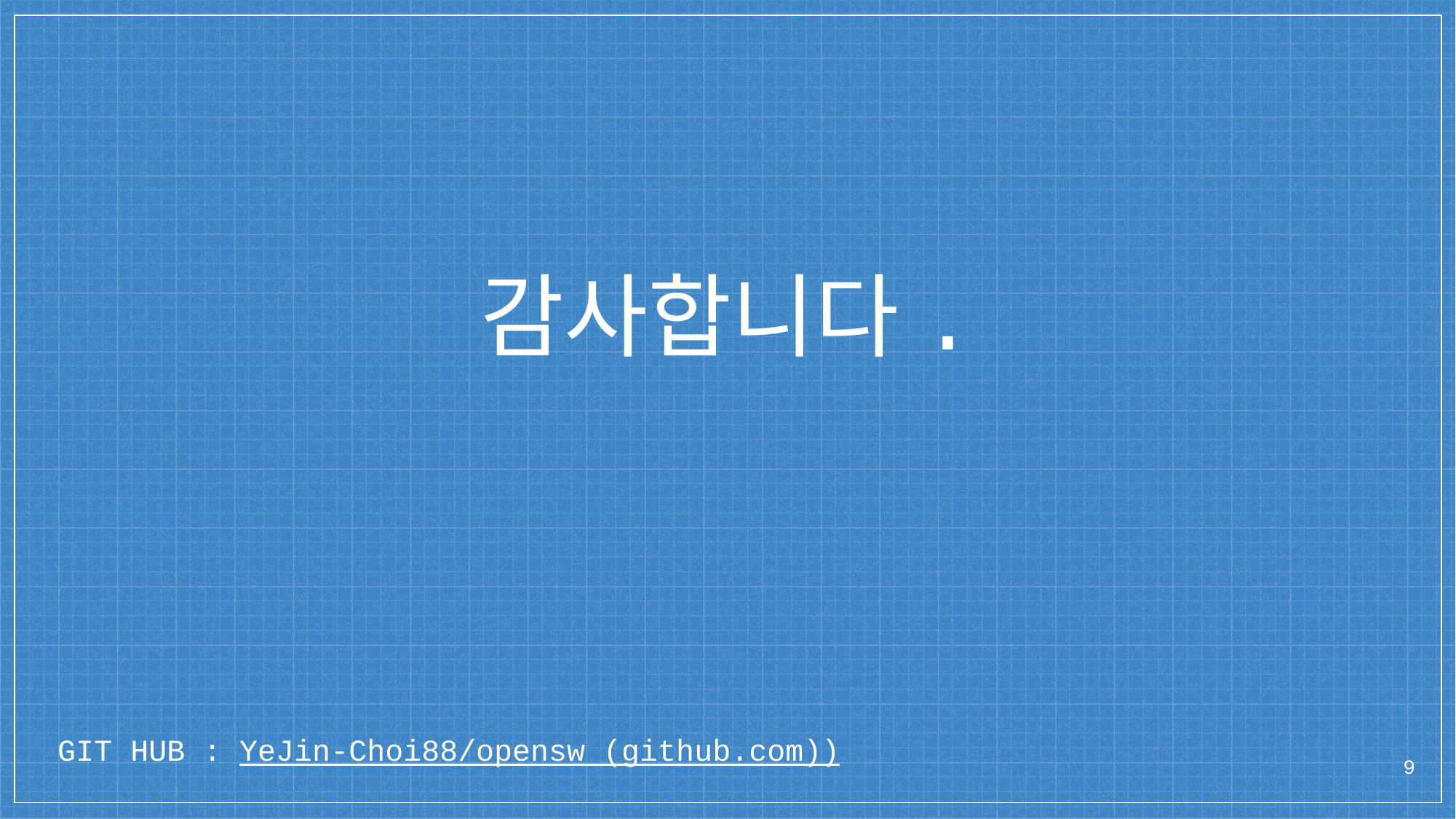

감사합니다.
# GIT HUB : YeJin-Choi88/opensw (github.com))
9